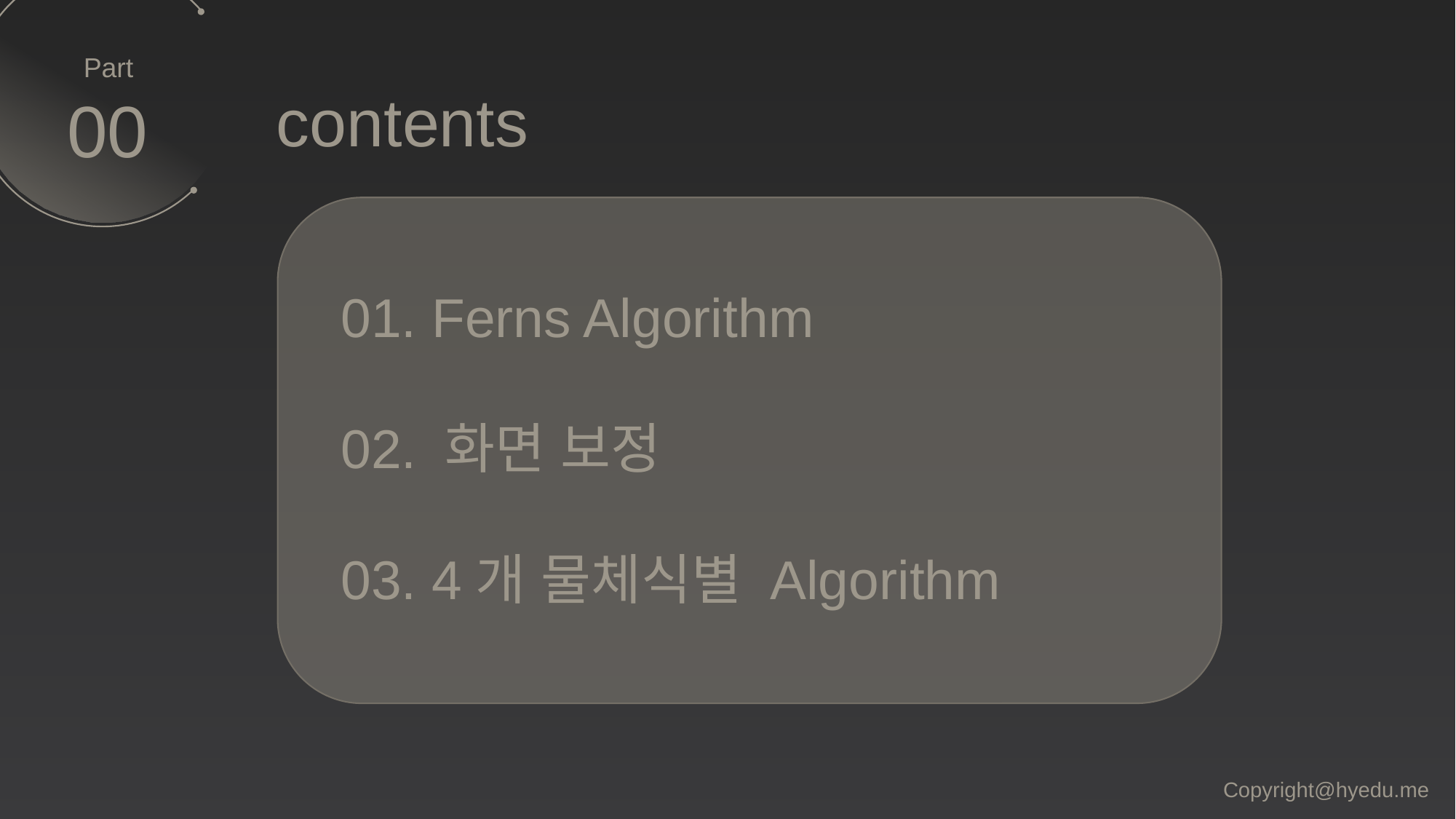

contents
00

01. Ferns Algorithm

02. 화면 보정

03. 4개 물체식별 Algorithm